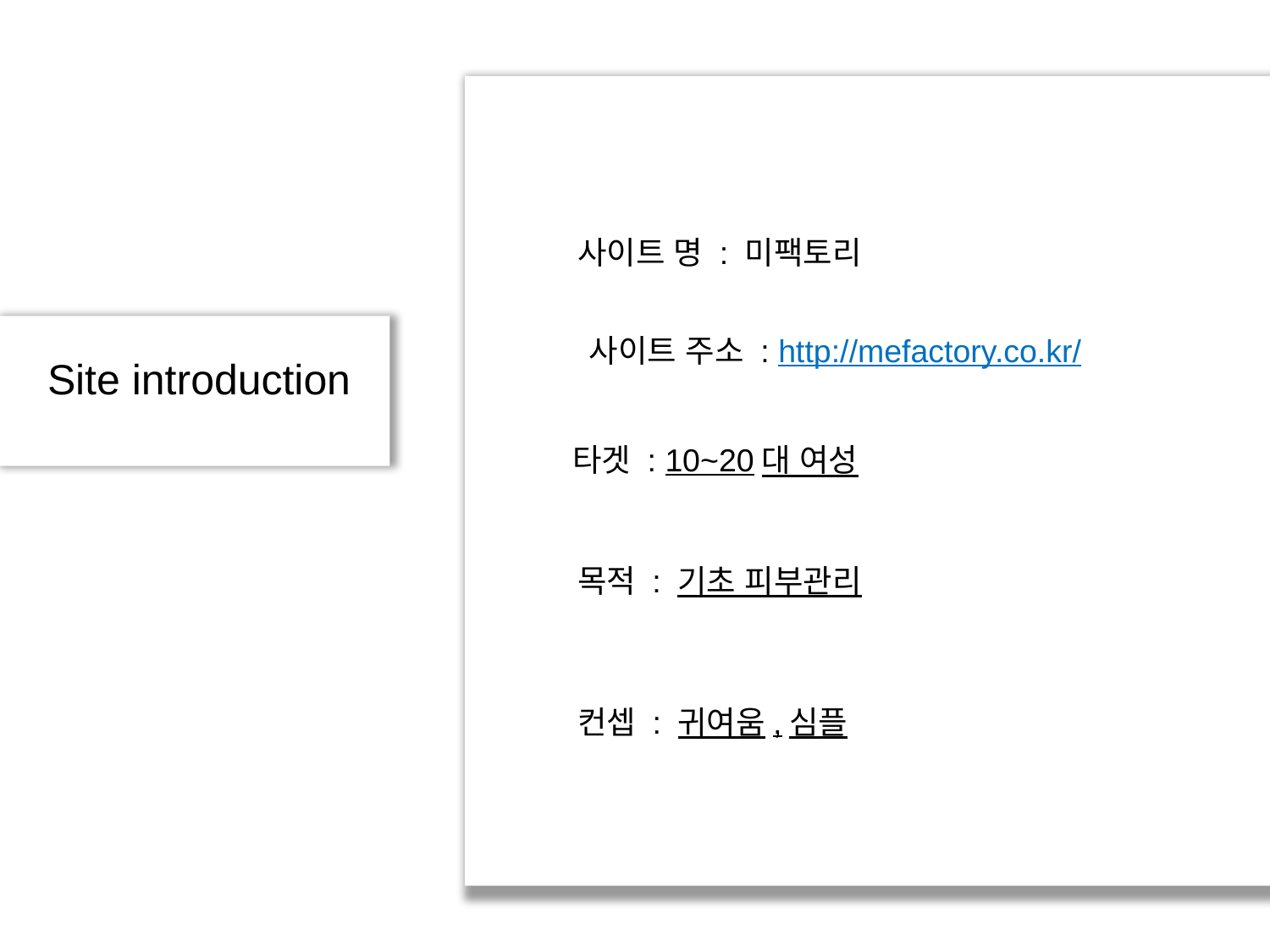

사이트 명 : 미팩토리

사이트 주소 : http://mefactory.co.kr/
Site introduction

타겟 : 10~20대 여성

목적 : 기초 피부관리
컨셉 : 귀여움,심플